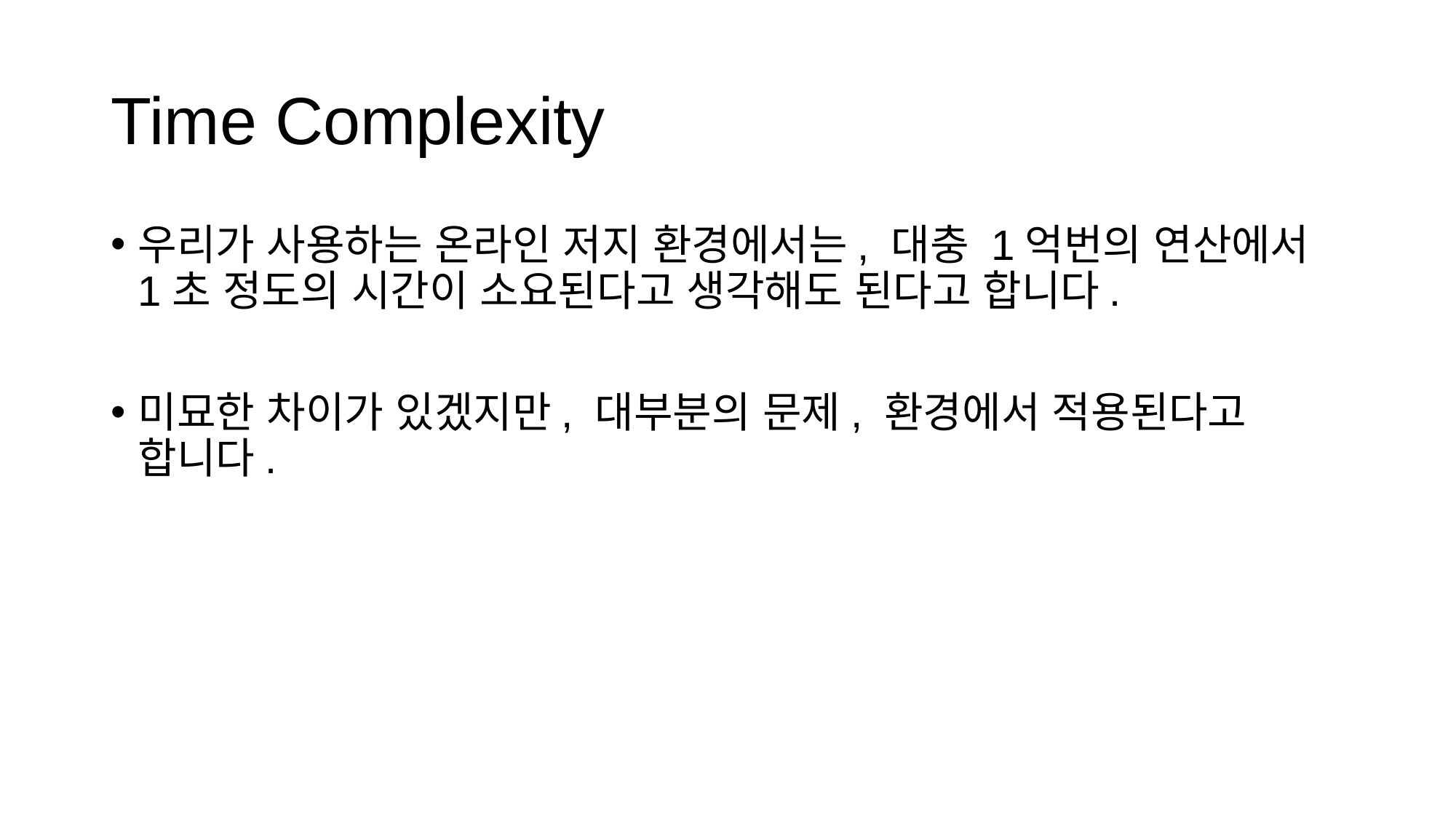

# Time Complexity
우리가 사용하는 온라인 저지 환경에서는, 대충 1억번의 연산에서 1초 정도의 시간이 소요된다고 생각해도 된다고 합니다.

미묘한 차이가 있겠지만, 대부분의 문제, 환경에서 적용된다고 합니다.